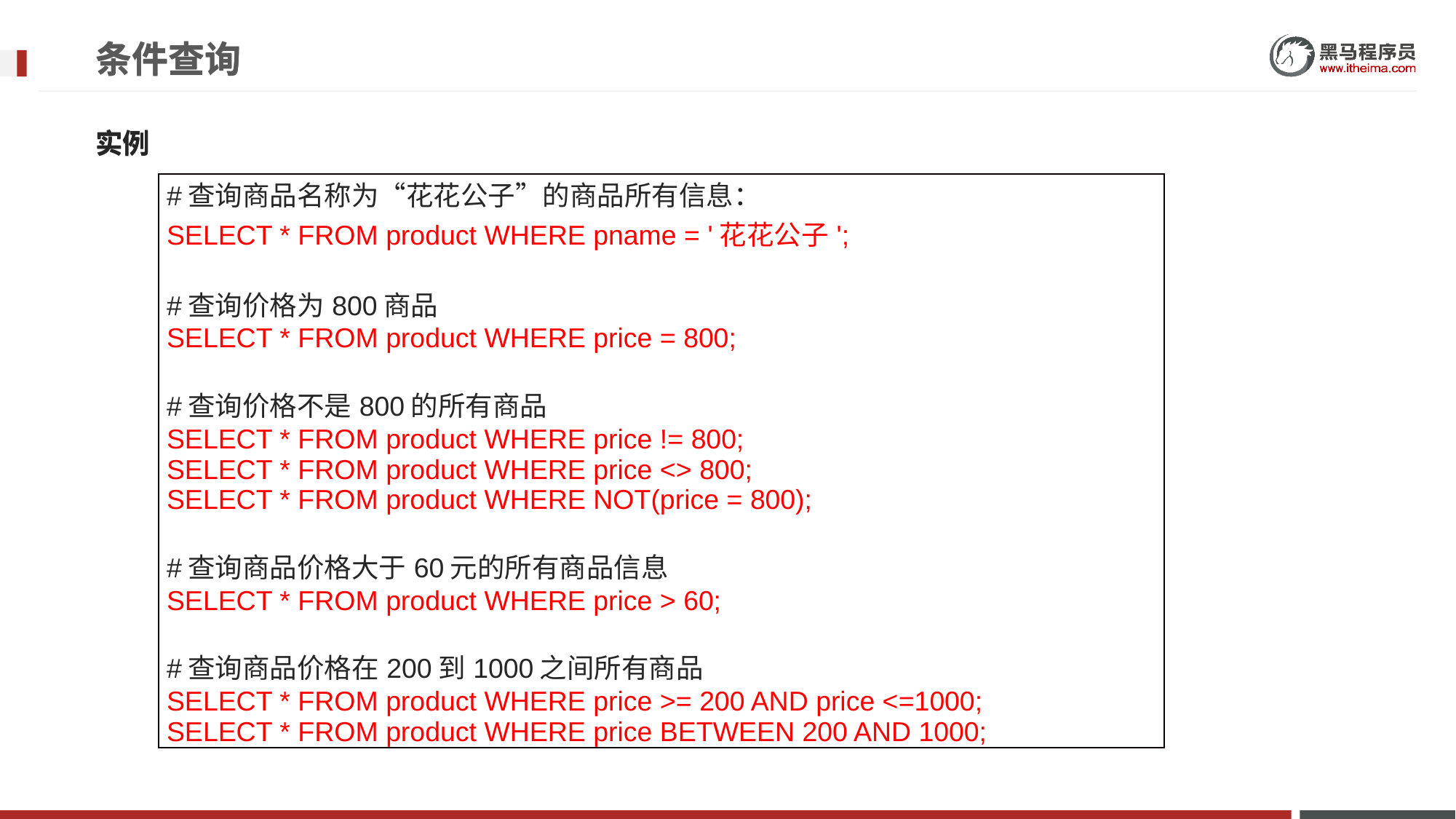

条件查询
# 条件查询
实例
实例
| #查询商品名称为“花花公子”的商品所有信息： SELECT \* FROM product WHERE pname = '花花公子'; #查询价格为800商品 SELECT \* FROM product WHERE price = 800; #查询价格不是800的所有商品 SELECT \* FROM product WHERE price != 800; SELECT \* FROM product WHERE price <> 800; SELECT \* FROM product WHERE NOT(price = 800); #查询商品价格大于60元的所有商品信息 SELECT \* FROM product WHERE price > 60; #查询商品价格在200到1000之间所有商品 SELECT \* FROM product WHERE price >= 200 AND price <=1000; SELECT \* FROM product WHERE price BETWEEN 200 AND 1000; |
| --- |